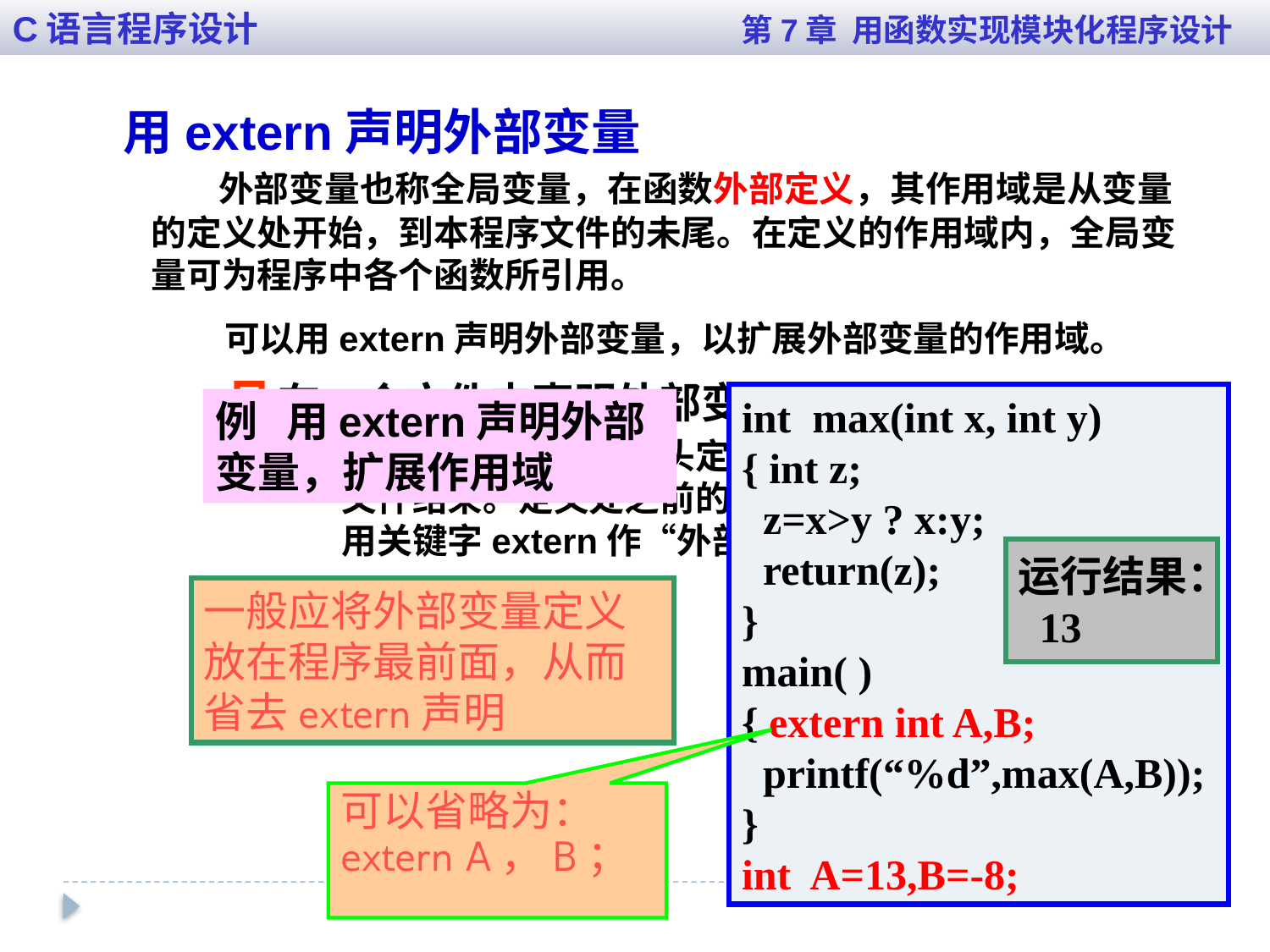

C语言程序设计                                                            第7章  用函数实现模块化程序设计
用extern声明外部变量
           外部变量也称全局变量，在函数外部定义，其作用域是从变量的定义处开始，到本程序文件的未尾。在定义的作用域内，全局变量可为程序中各个函数所引用。
              可以用extern声明外部变量，以扩展外部变量的作用域。
在一个文件内声明外部变量
外部变量没在文件开头定义，其作用域为定义处到文件结束。定义处之前的函数要使用，则在引用前用关键字extern作“外部变量声明”。
int  max(int x, int y)
{ int z;
  z=x>y ? x:y;
  return(z);
}
main( )
{ extern int A,B;
  printf(“%d”,max(A,B));
}
int  A=13,B=-8;
例   用extern声明外部变量，扩展作用域
运行结果：
  13
一般应将外部变量定义放在程序最前面，从而省去extern声明
可以省略为：
extern A，B；